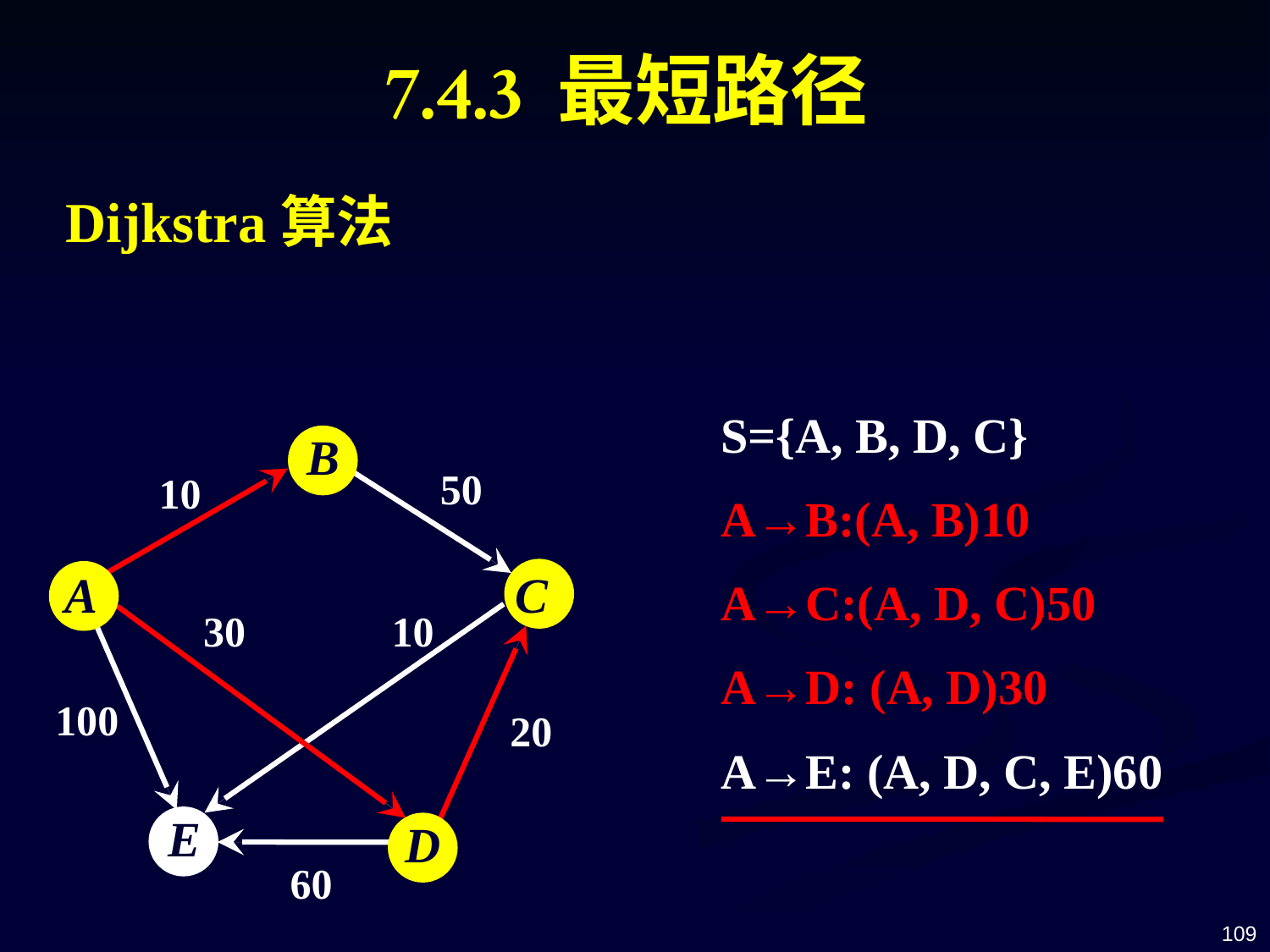

# 7.4.3 最短路径
Dijkstra算法
S={A, B, D, C}
A→B:(A, B)10
A→C:(A, D, C)50
A→D: (A, D)30
A→E: (A, D, C, E)60
B

50
10

A
C

30
10

100
20
E
D

60
109